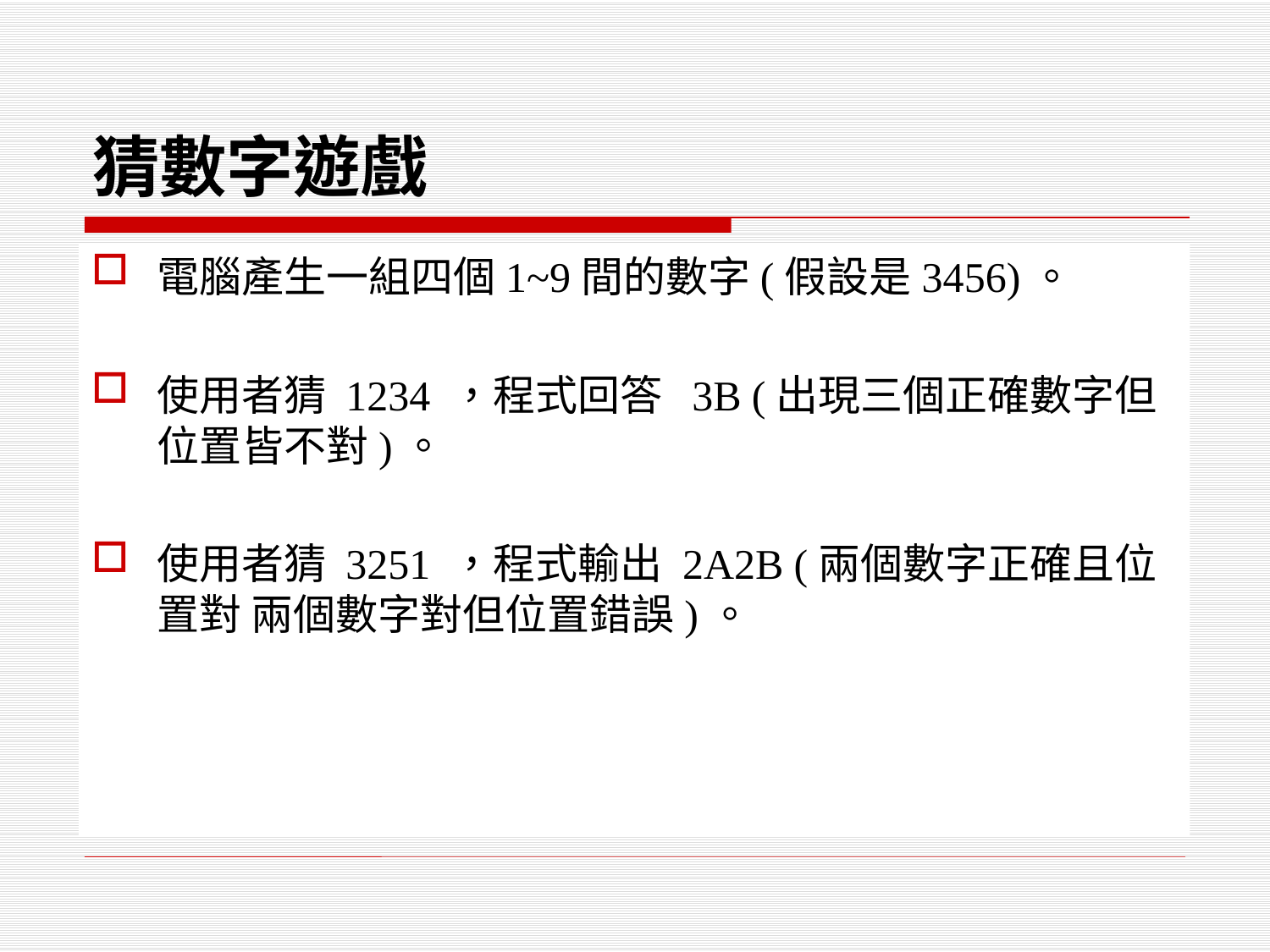

# 猜數字遊戲
電腦產生一組四個1~9間的數字(假設是3456)。

使用者猜 1234 ，程式回答  3B (出現三個正確數字但位置皆不對)。

使用者猜 3251 ，程式輸出 2A2B (兩個數字正確且位置對 兩個數字對但位置錯誤)。